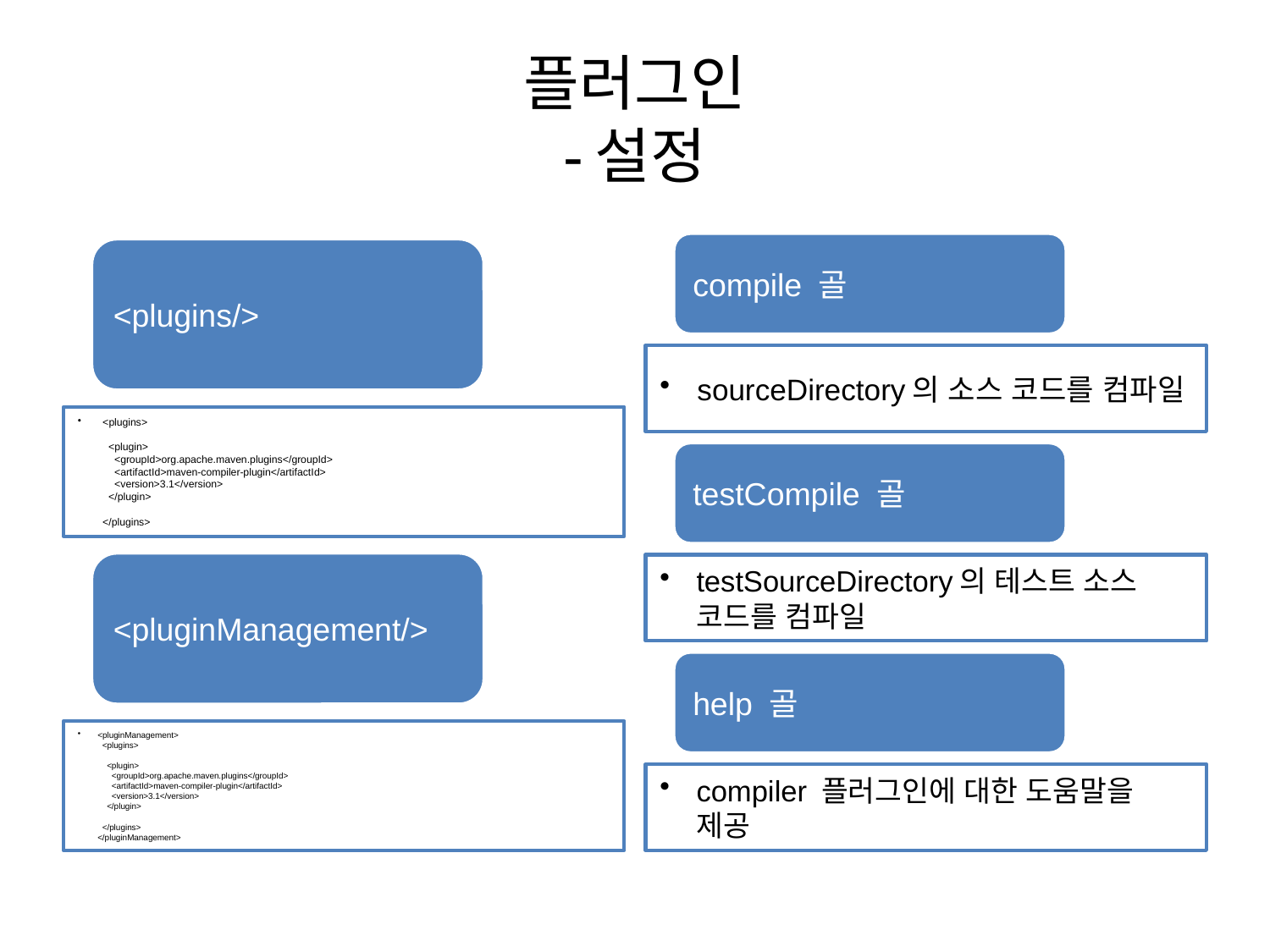

# 플러그인 -설정
<plugins/>
<pluginManagement/>
    <plugins>
      <plugin>
        <groupId>org.apache.maven.plugins</groupId>
        <artifactId>maven-compiler-plugin</artifactId>
        <version>3.1</version>
      </plugin>
    </plugins>
    <pluginManagement>
      <plugins>
        <plugin>
          <groupId>org.apache.maven.plugins</groupId>
          <artifactId>maven-compiler-plugin</artifactId>
          <version>3.1</version>
        </plugin>
      </plugins>
    </pluginManagement>
compile 골
sourceDirectory의 소스 코드를 컴파일
testCompile 골
testSourceDirectory의 테스트 소스 코드를 컴파일
help 골
compiler 플러그인에 대한 도움말을 제공